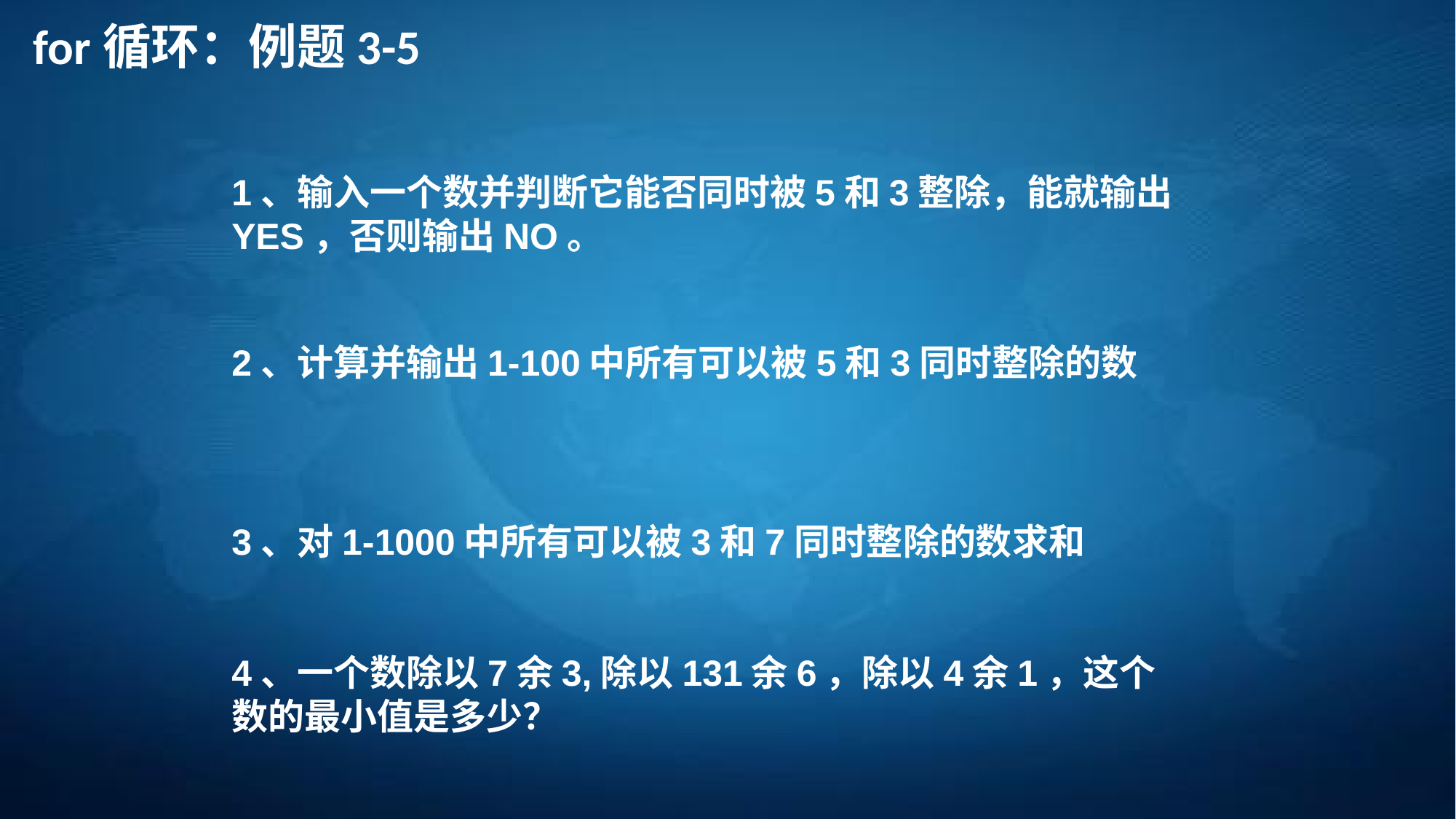

for循环：例题3-5
1、输入一个数并判断它能否同时被5和3整除，能就输出YES，否则输出NO。
2、计算并输出1-100中所有可以被5和3同时整除的数
3、对1-1000中所有可以被3和7同时整除的数求和

4、一个数除以7余3,除以131余6，除以4余1，这个数的最小值是多少？